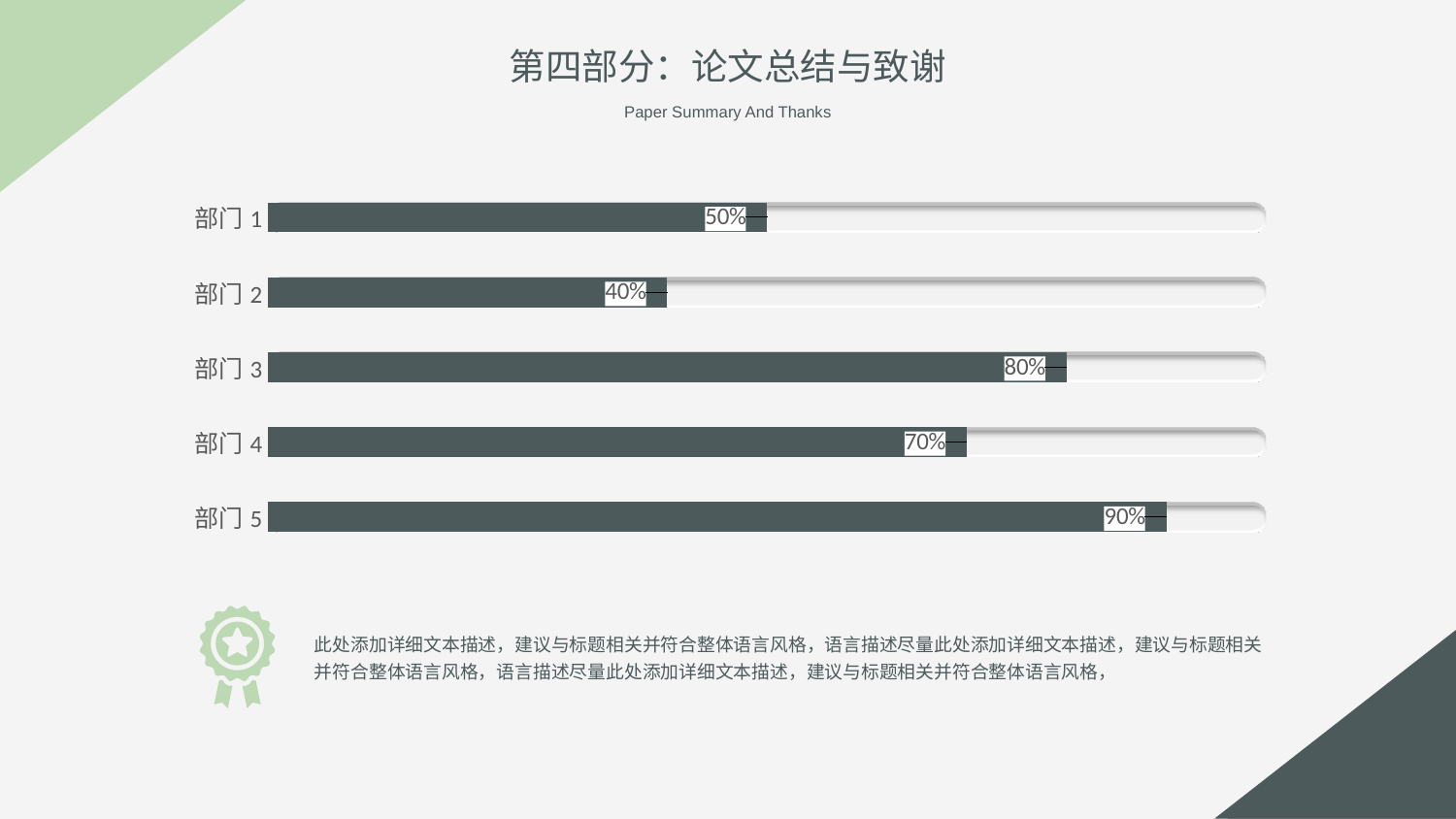

第四部分：论文总结与致谢
Paper Summary And Thanks

### Chart

| Category | 固定值 | 数据填入2 |
|---|---|---|
| 部门1 | 1.0 | 0.5 |
| 部门2 | 1.0 | 0.4 |
| 部门3 | 1.0 | 0.8 |
| 部门4 | 1.0 | 0.7 |
| 部门5 | 1.0 | 0.9 |

此处添加详细文本描述，建议与标题相关并符合整体语言风格，语言描述尽量此处添加详细文本描述，建议与标题相关并符合整体语言风格，语言描述尽量此处添加详细文本描述，建议与标题相关并符合整体语言风格，